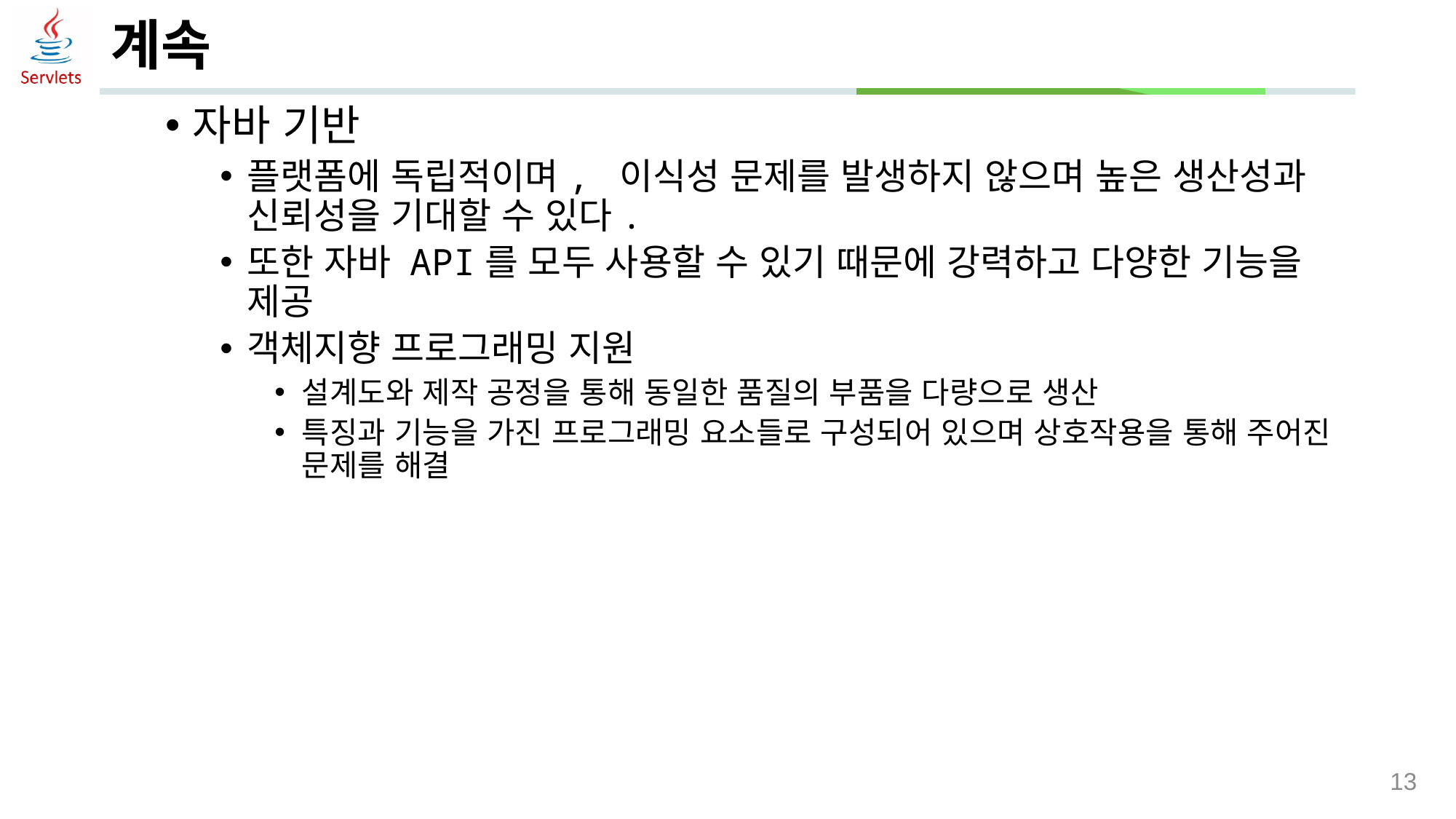

# 계속
자바 기반
플랫폼에 독립적이며, 이식성 문제를 발생하지 않으며 높은 생산성과 신뢰성을 기대할 수 있다.
또한 자바 API를 모두 사용할 수 있기 때문에 강력하고 다양한 기능을 제공
객체지향 프로그래밍 지원
설계도와 제작 공정을 통해 동일한 품질의 부품을 다량으로 생산
특징과 기능을 가진 프로그래밍 요소들로 구성되어 있으며 상호작용을 통해 주어진 문제를 해결
13